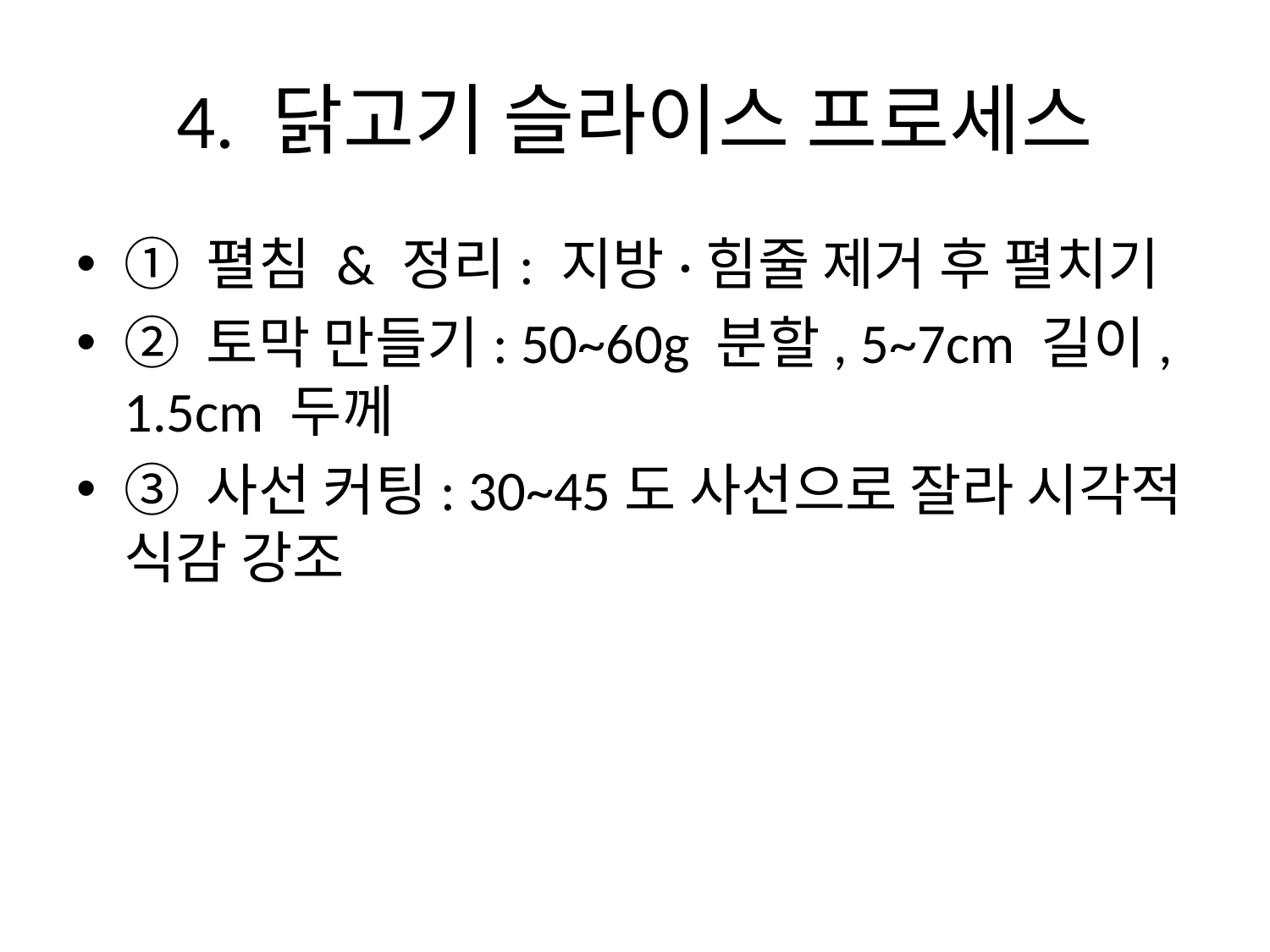

# 4. 닭고기 슬라이스 프로세스
① 펼침 & 정리: 지방·힘줄 제거 후 펼치기
② 토막 만들기: 50~60g 분할, 5~7cm 길이, 1.5cm 두께
③ 사선 커팅: 30~45도 사선으로 잘라 시각적 식감 강조